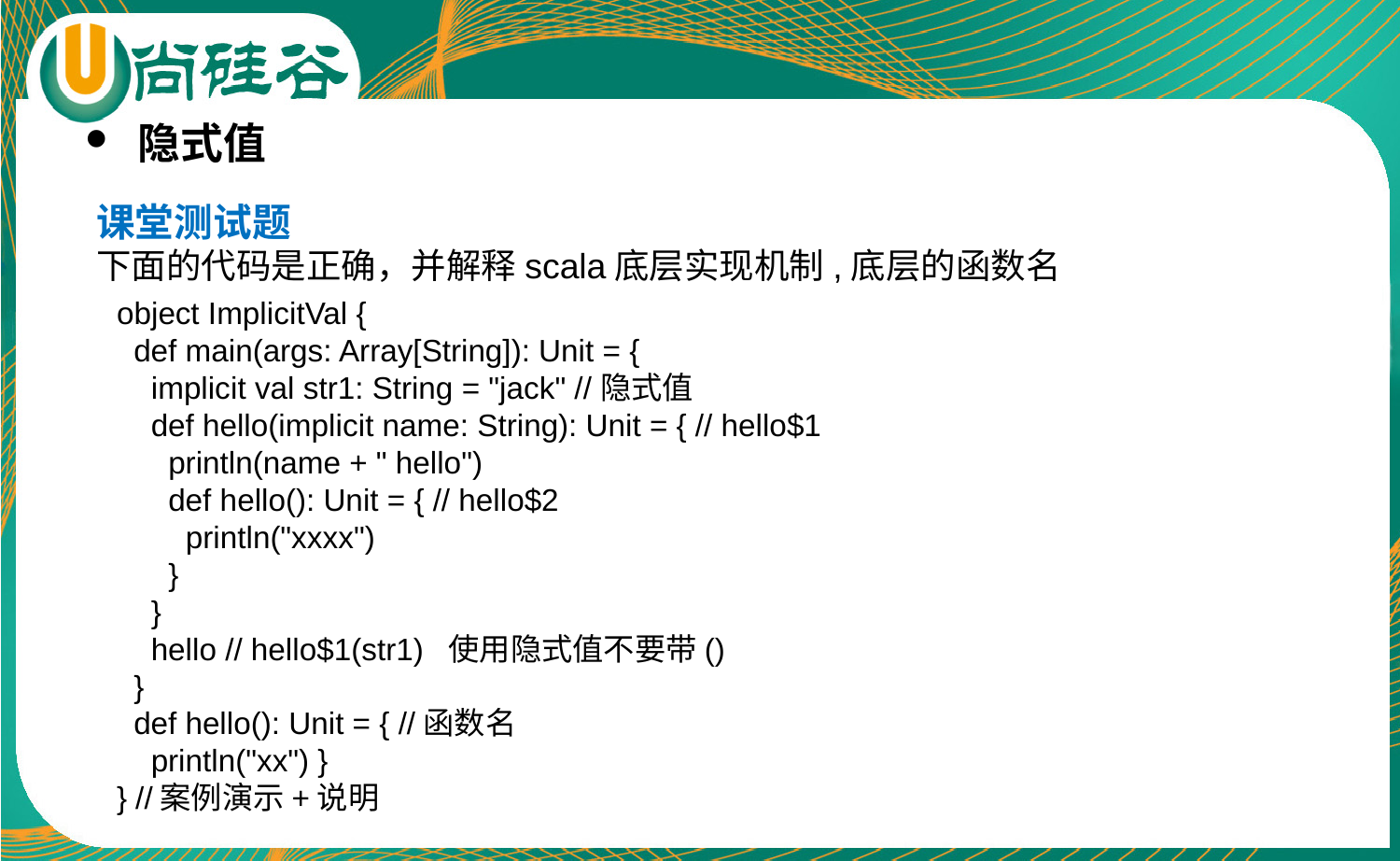

隐式值

课堂测试题
下面的代码是正确，并解释scala底层实现机制,底层的函数名

object ImplicitVal {
  def main(args: Array[String]): Unit = {
    implicit val str1: String = "jack" //隐式值
    def hello(implicit name: String): Unit = { // hello$1
      println(name + " hello")
      def hello(): Unit = { // hello$2
        println("xxxx")
      }
    }
    hello // hello$1(str1)  使用隐式值不要带()
  }
  def hello(): Unit = { //函数名
    println("xx") }
} //案例演示+说明